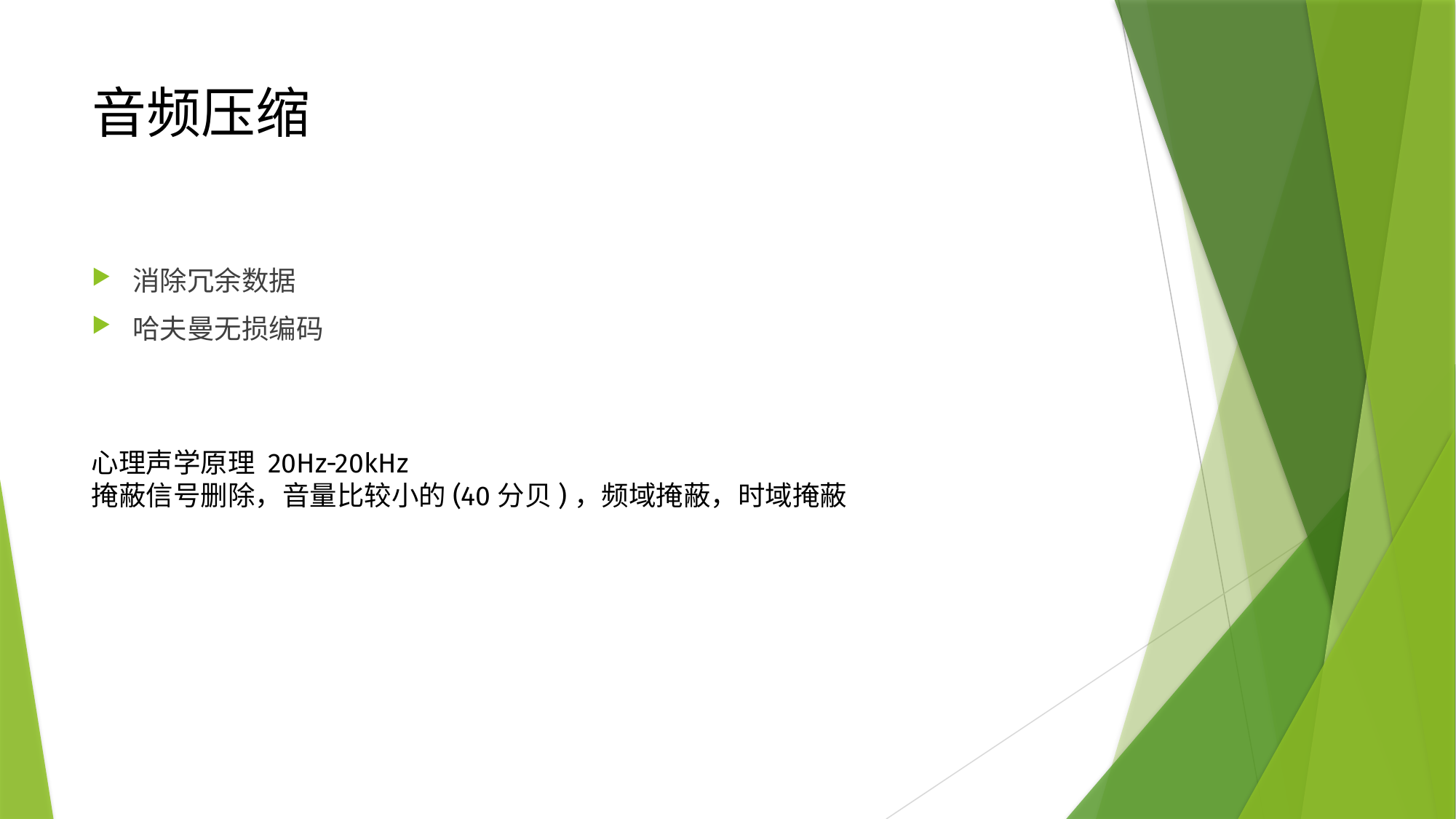

# 音频压缩
消除冗余数据
哈夫曼无损编码

心理声学原理 20Hz-20kHz
掩蔽信号删除，音量比较小的(40分贝)，频域掩蔽，时域掩蔽